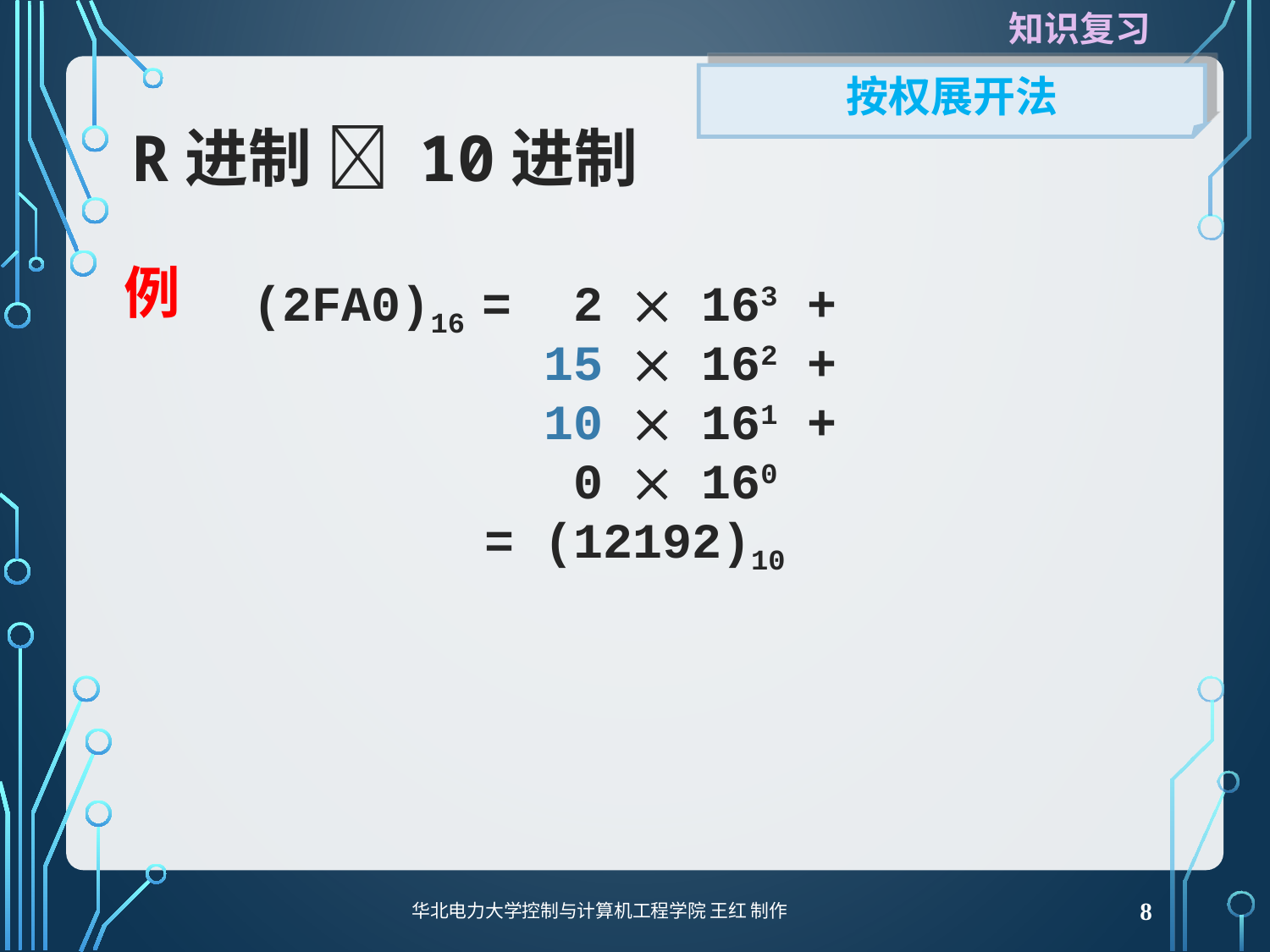

知识复习
按权展开法
# R进制 ⇒ 10进制

例
(2FA0)16 =
   2 × 163 +
  15 × 162 +
  10 × 161 +
   0 × 160
= (12192)10
8
华北电力大学控制与计算机工程学院 王红 制作